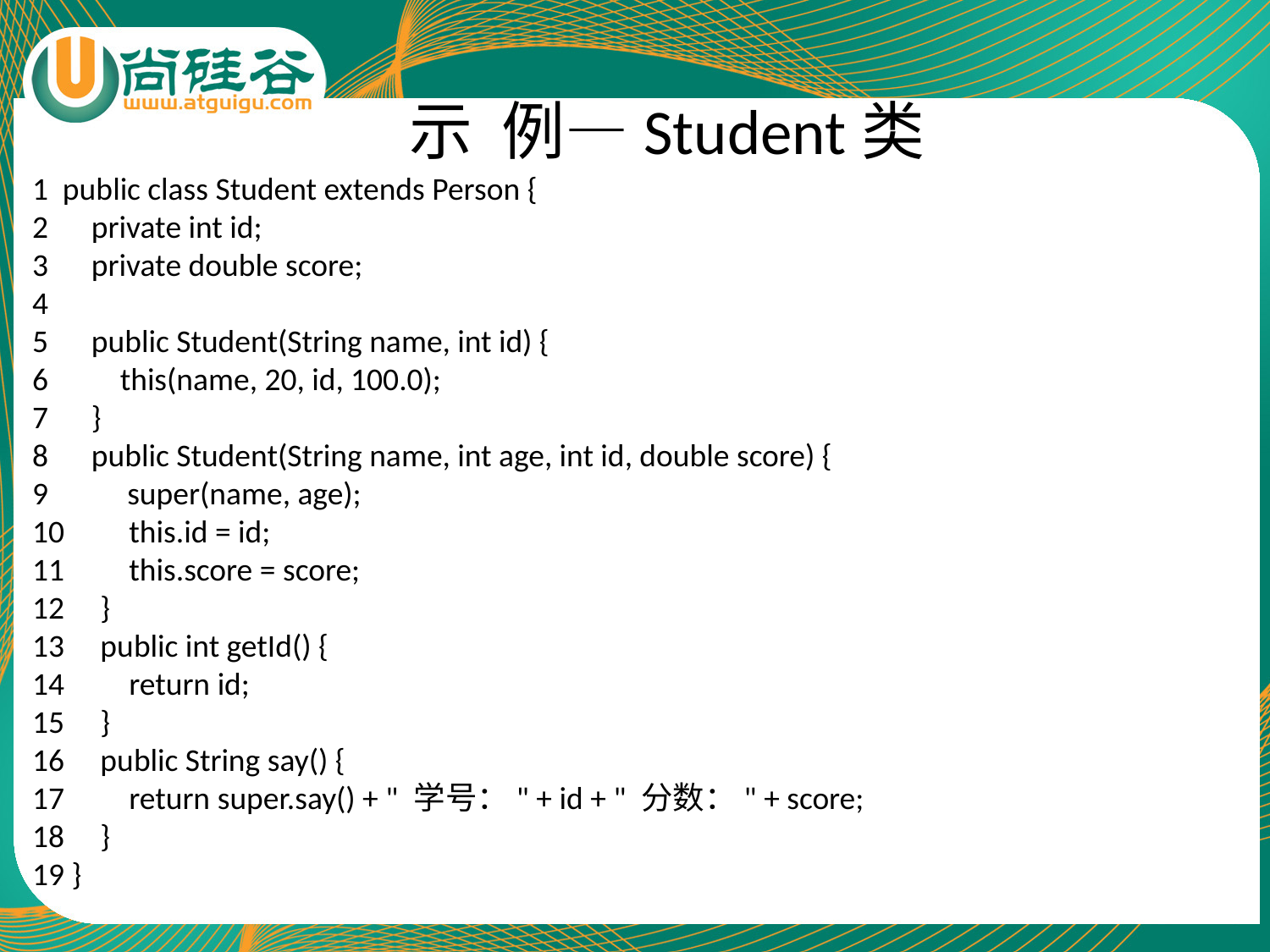

# 示  例—Student类
1  public class Student extends Person {
2      private int id;
3      private double score;
4
5      public Student(String name, int id) {
6          this(name, 20, id, 100.0);
7      }
8      public Student(String name, int age, int id, double score) {
9           super(name, age);
10         this.id = id;
11         this.score = score;
12     }
13     public int getId() {
14         return id;
15     }
16     public String say() {
17         return super.say() + " 学号：" + id + " 分数：" + score;
18     }
19 }